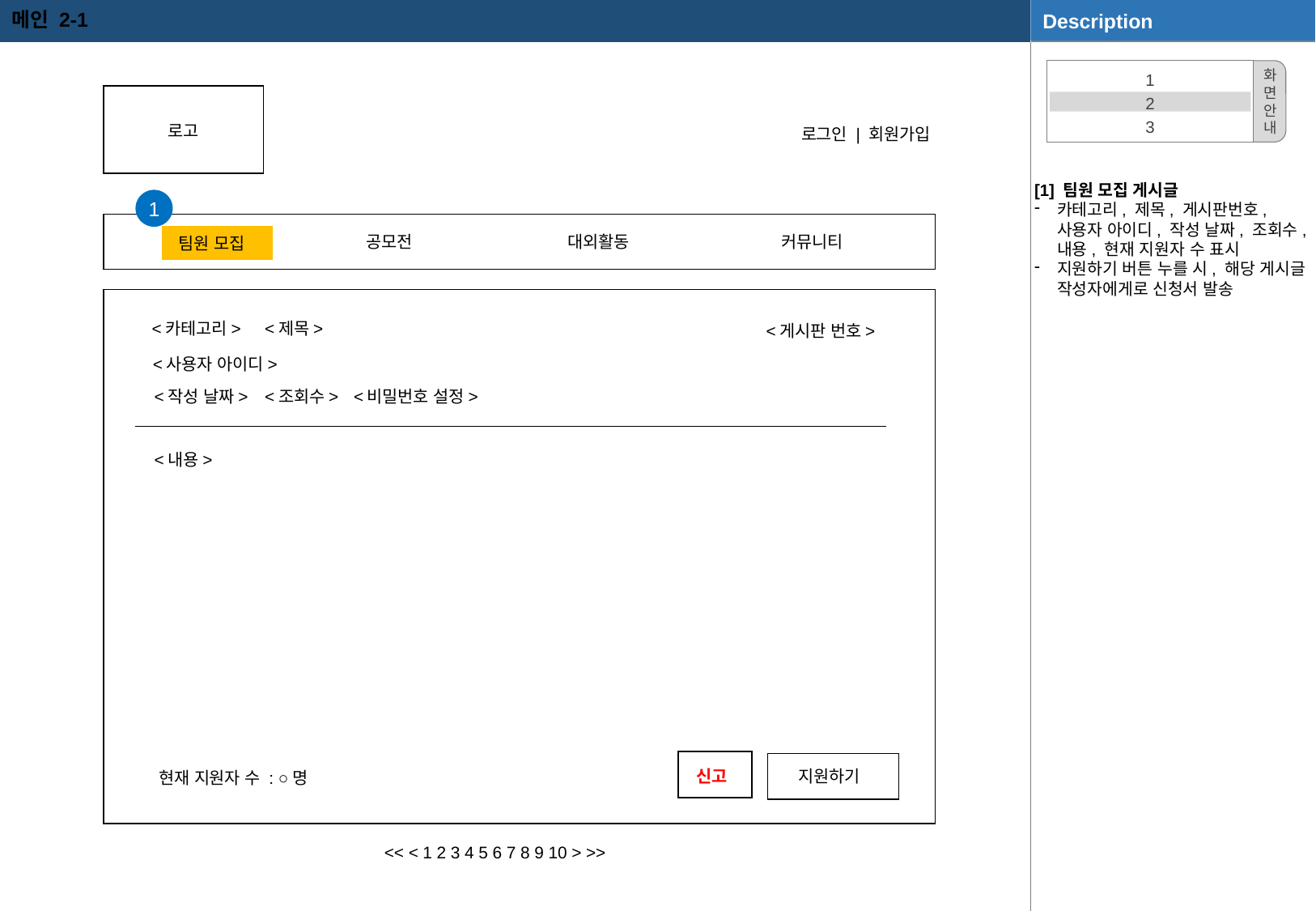

메인 2-1

[1] 팀원 모집 게시글
카테고리, 제목, 게시판번호, 사용자 아이디, 작성 날짜, 조회수, 내용, 현재 지원자 수 표시
지원하기 버튼 누를 시, 해당 게시글 작성자에게로 신청서 발송

1
2
3
화
면
안
내

로고
로그인 | 회원가입
1

대외활동
커뮤니티
공모전

팀원 모집

<제목>
<카테고리>
<게시판 번호>
<사용자 아이디>
<비밀번호 설정>
<조회수>
<작성 날짜>
<내용>

신고
지원하기
현재 지원자 수 : ○명
<< < 1 2 3 4 5 6 7 8 9 10 > >>